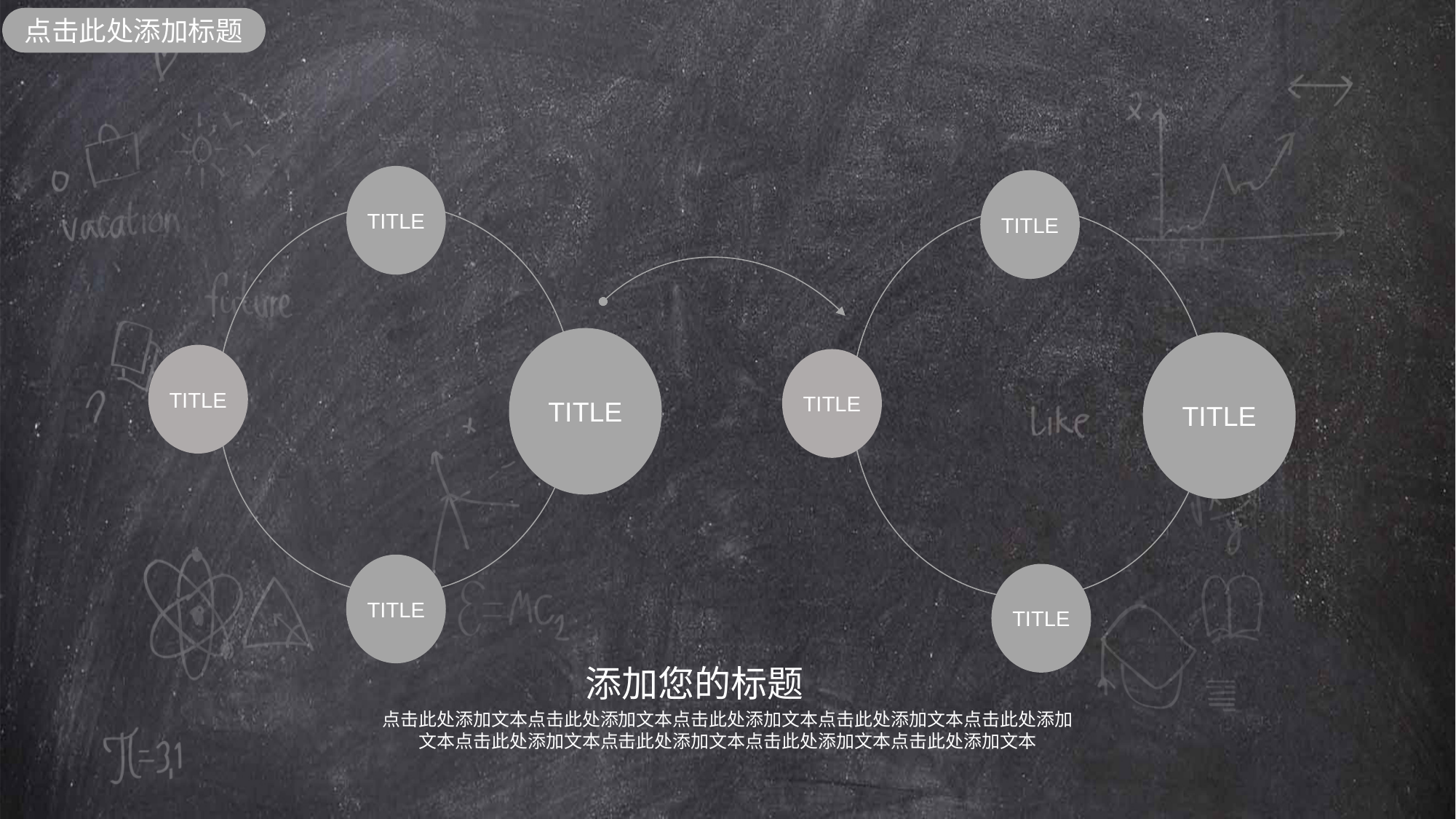

点击此处添加标题
TITLE
TITLE

TITLE
TITLE
TITLE
TITLE
TITLE
TITLE
添加您的标题
点击此处添加文本点击此处添加文本点击此处添加文本点击此处添加文本点击此处添加文本点击此处添加文本点击此处添加文本点击此处添加文本点击此处添加文本